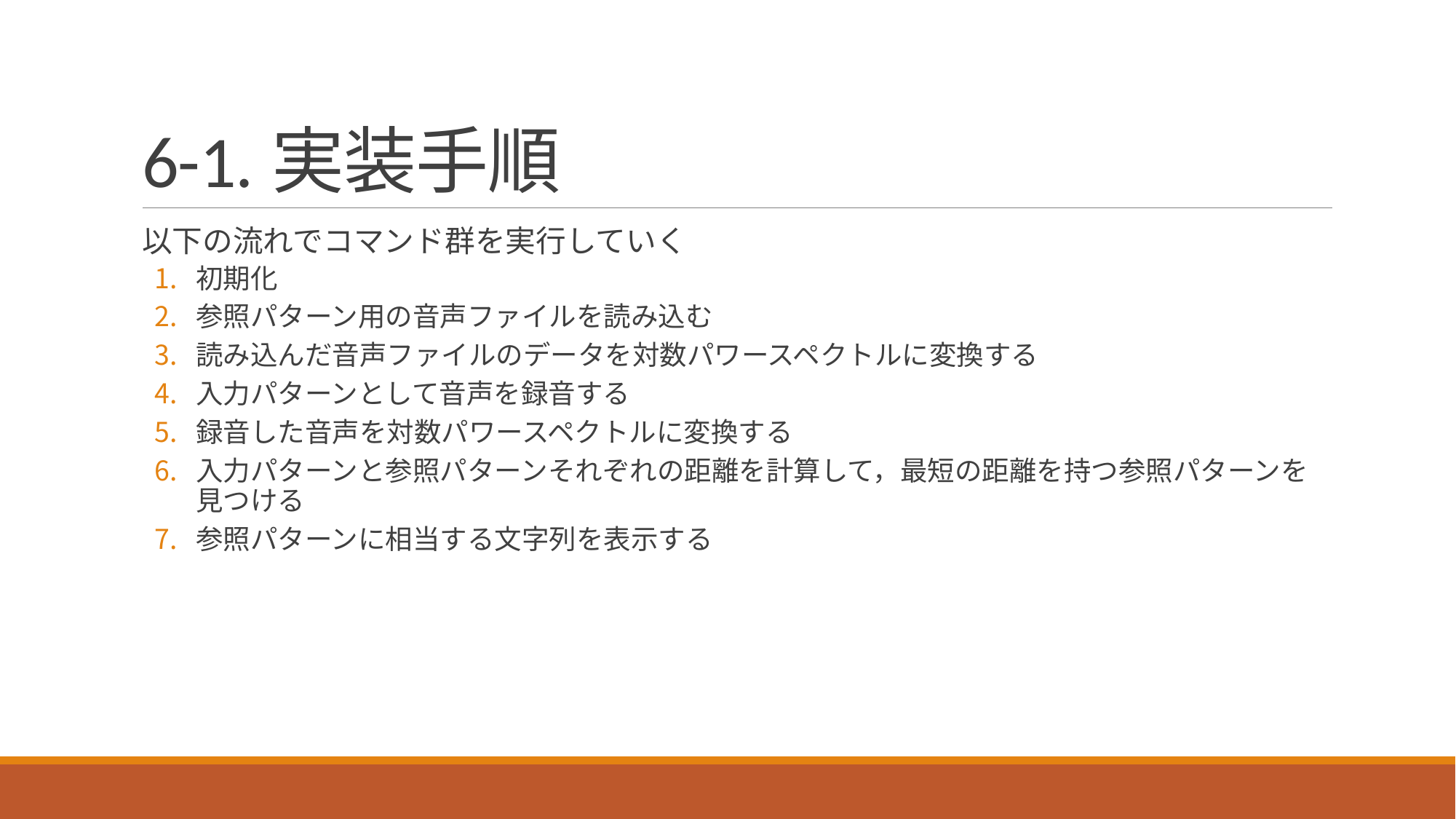

# 6-1.実装手順
以下の流れでコマンド群を実行していく
初期化
参照パターン用の音声ファイルを読み込む
読み込んだ音声ファイルのデータを対数パワースペクトルに変換する
入力パターンとして音声を録音する
録音した音声を対数パワースペクトルに変換する
入力パターンと参照パターンそれぞれの距離を計算して，最短の距離を持つ参照パターンを見つける
参照パターンに相当する文字列を表示する